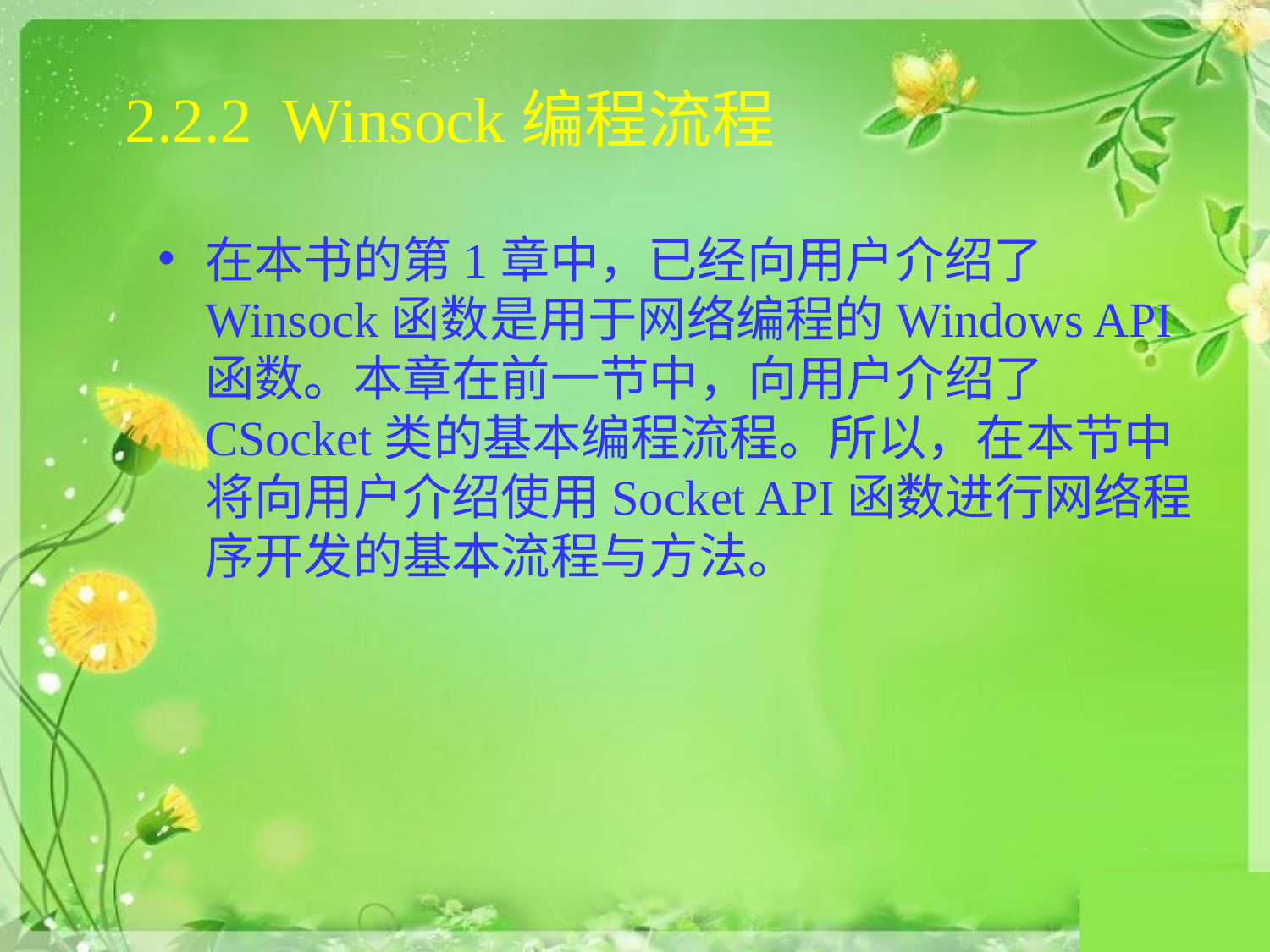

# 2.2.2  Winsock编程流程
在本书的第1章中，已经向用户介绍了Winsock函数是用于网络编程的Windows API函数。本章在前一节中，向用户介绍了CSocket类的基本编程流程。所以，在本节中将向用户介绍使用Socket API函数进行网络程序开发的基本流程与方法。